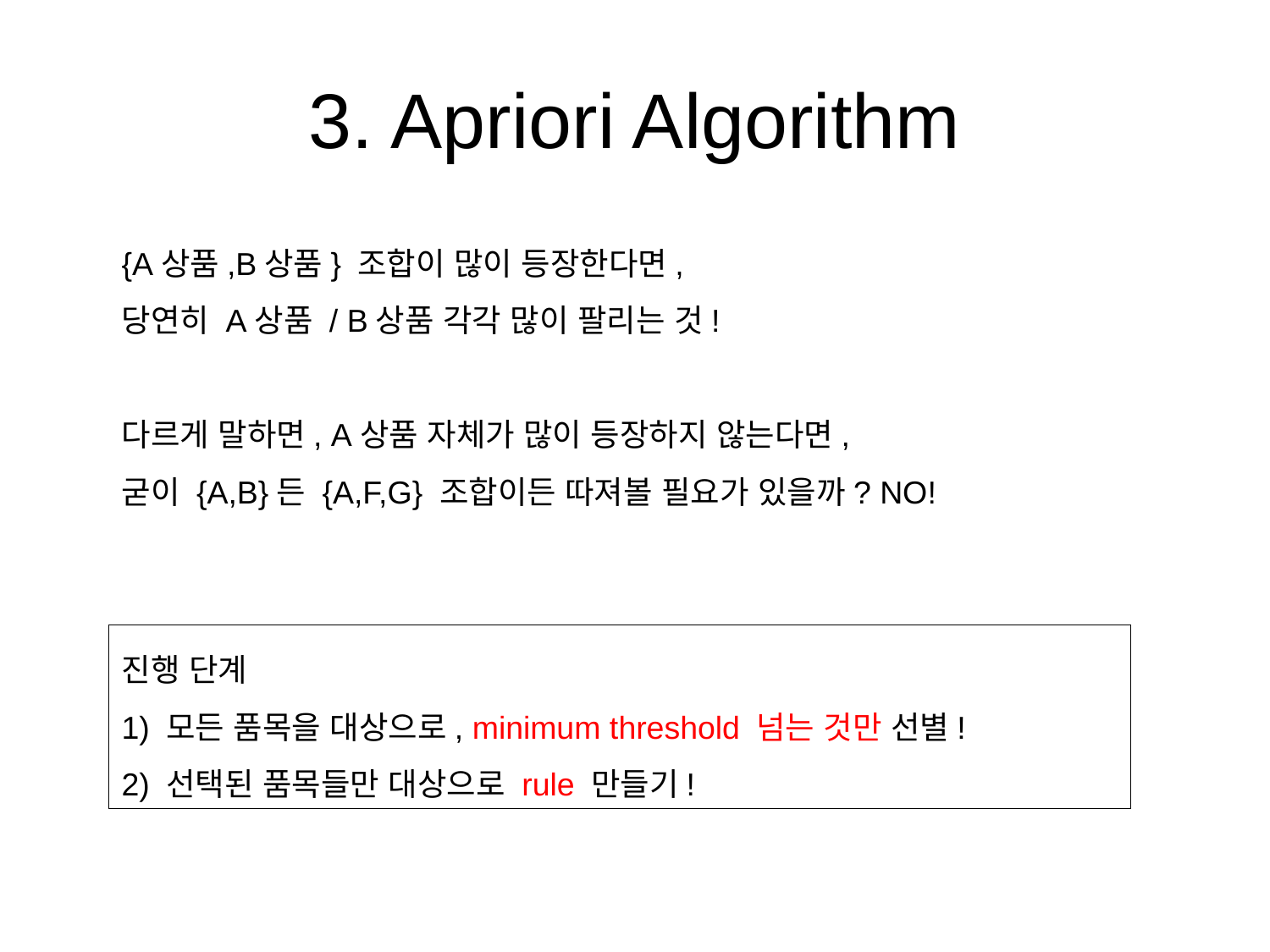

# 3. Apriori Algorithm
{A상품,B상품} 조합이 많이 등장한다면,
당연히 A상품 / B상품 각각 많이 팔리는 것!
다르게 말하면, A상품 자체가 많이 등장하지 않는다면,
굳이 {A,B}든 {A,F,G} 조합이든 따져볼 필요가 있을까? NO!
진행 단계
1) 모든 품목을 대상으로, minimum threshold 넘는 것만 선별!
2) 선택된 품목들만 대상으로 rule 만들기!